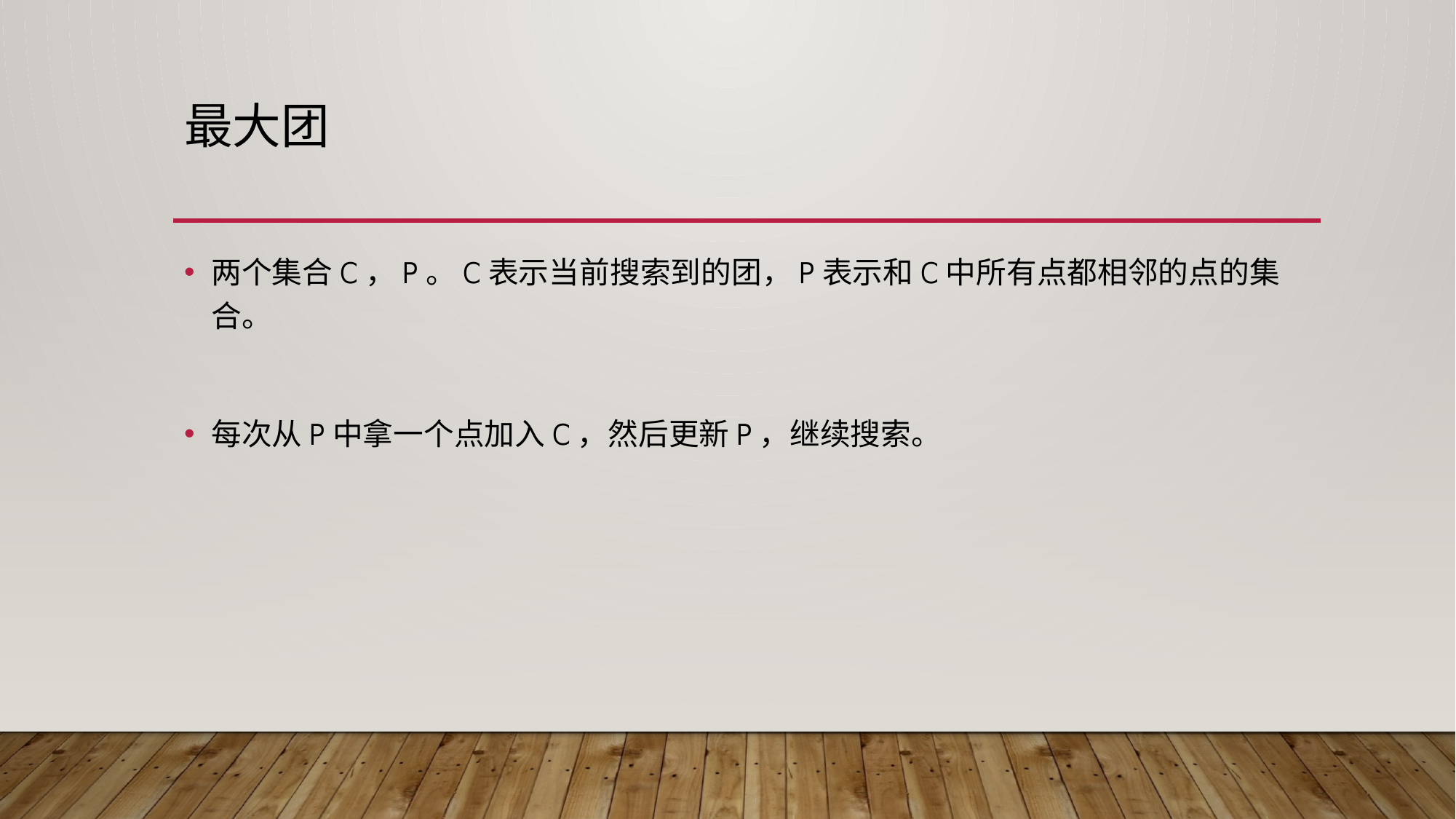

# 最大团
两个集合C，P。C表示当前搜索到的团，P表示和C中所有点都相邻的点的集合。

每次从P中拿一个点加入C，然后更新P，继续搜索。